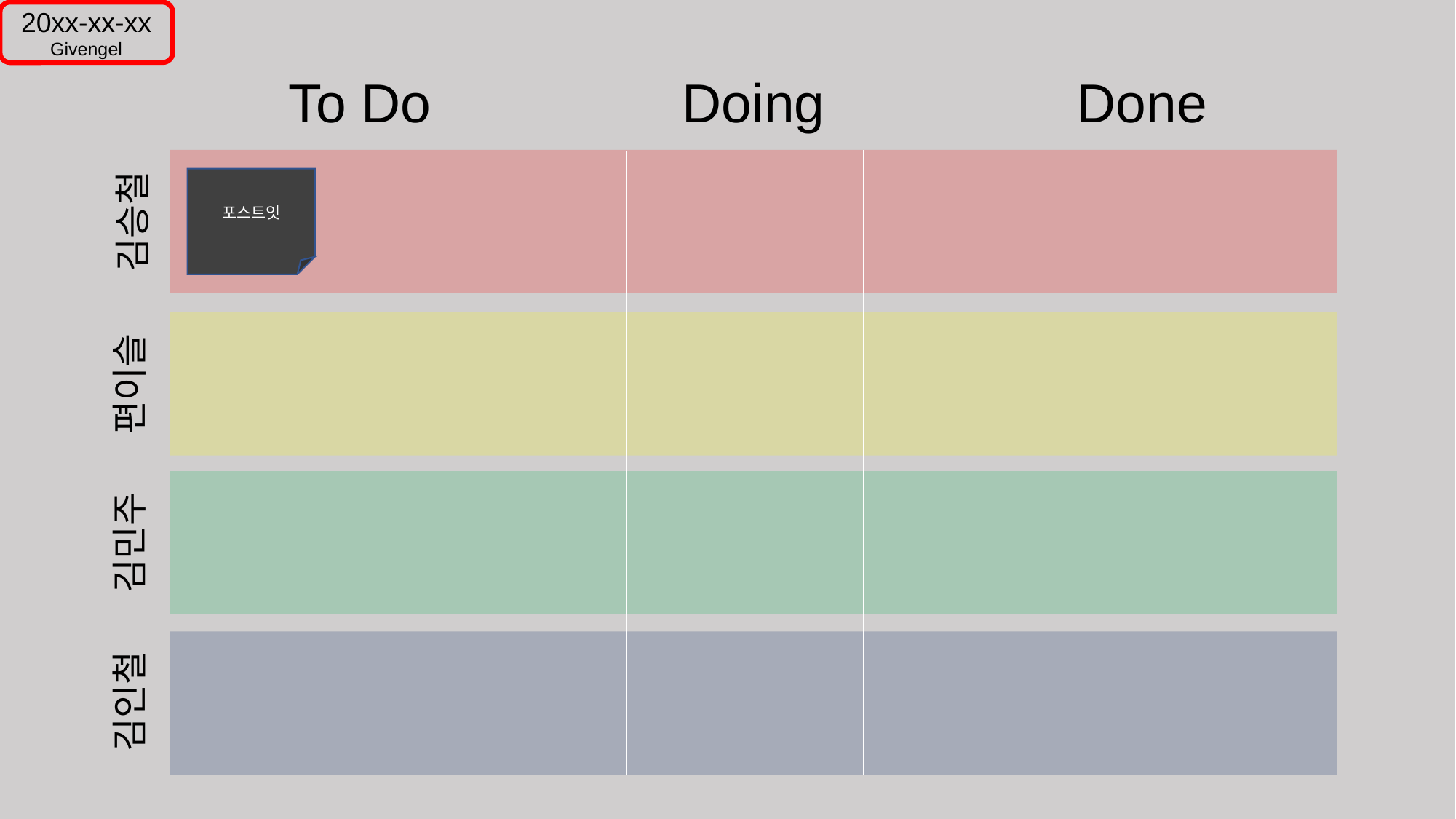

20xx-xx-xx
Givengel
Done
Doing
To Do

포스트잇
김승철

편이슬

김민주

김인철